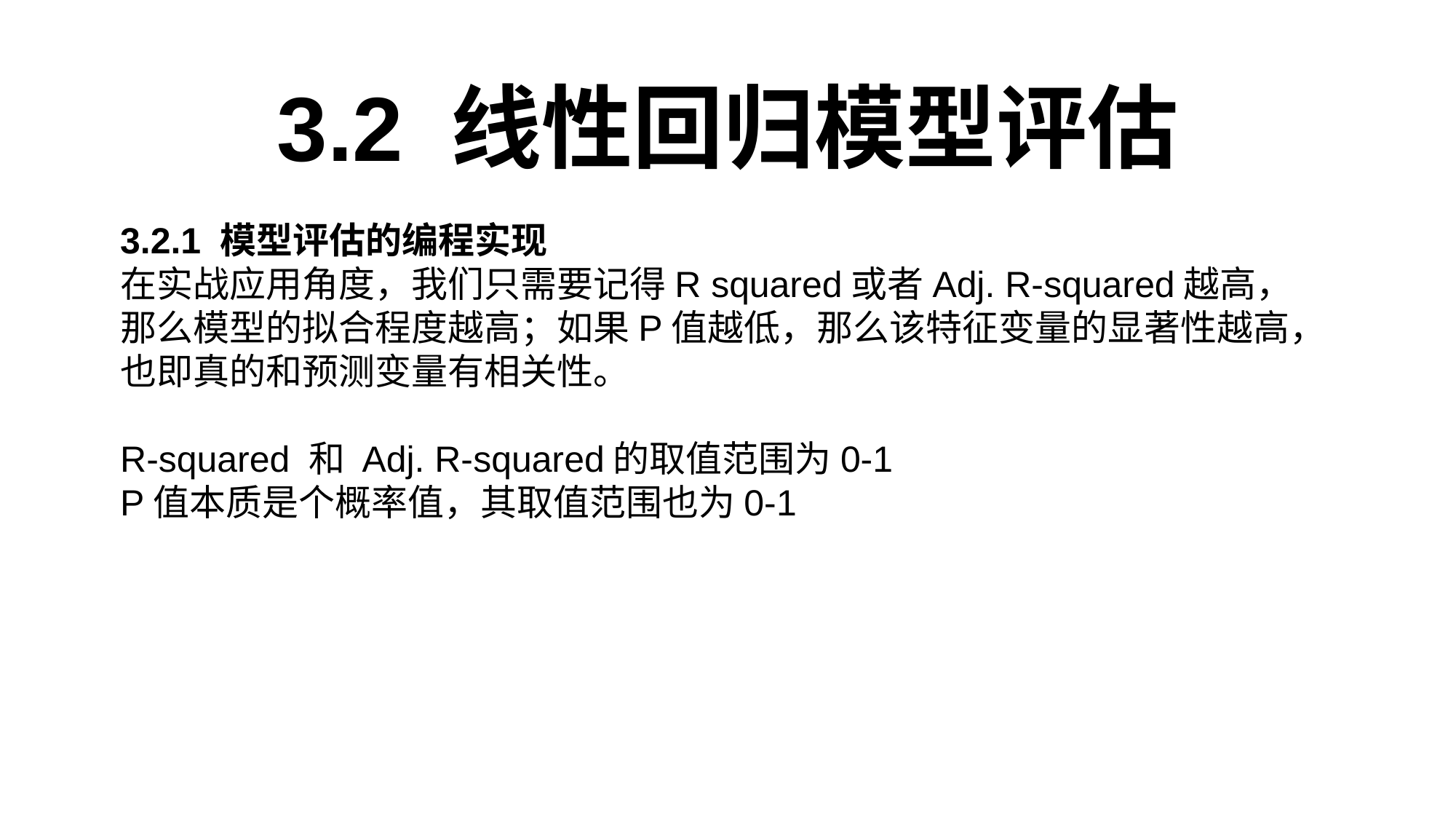

3.2 线性回归模型评估
3.2.1 模型评估的编程实现
在实战应用角度，我们只需要记得R squared或者Adj. R-squared越高，那么模型的拟合程度越高；如果P值越低，那么该特征变量的显著性越高，也即真的和预测变量有相关性。

R-squared 和 Adj. R-squared的取值范围为0-1
P值本质是个概率值，其取值范围也为0-1